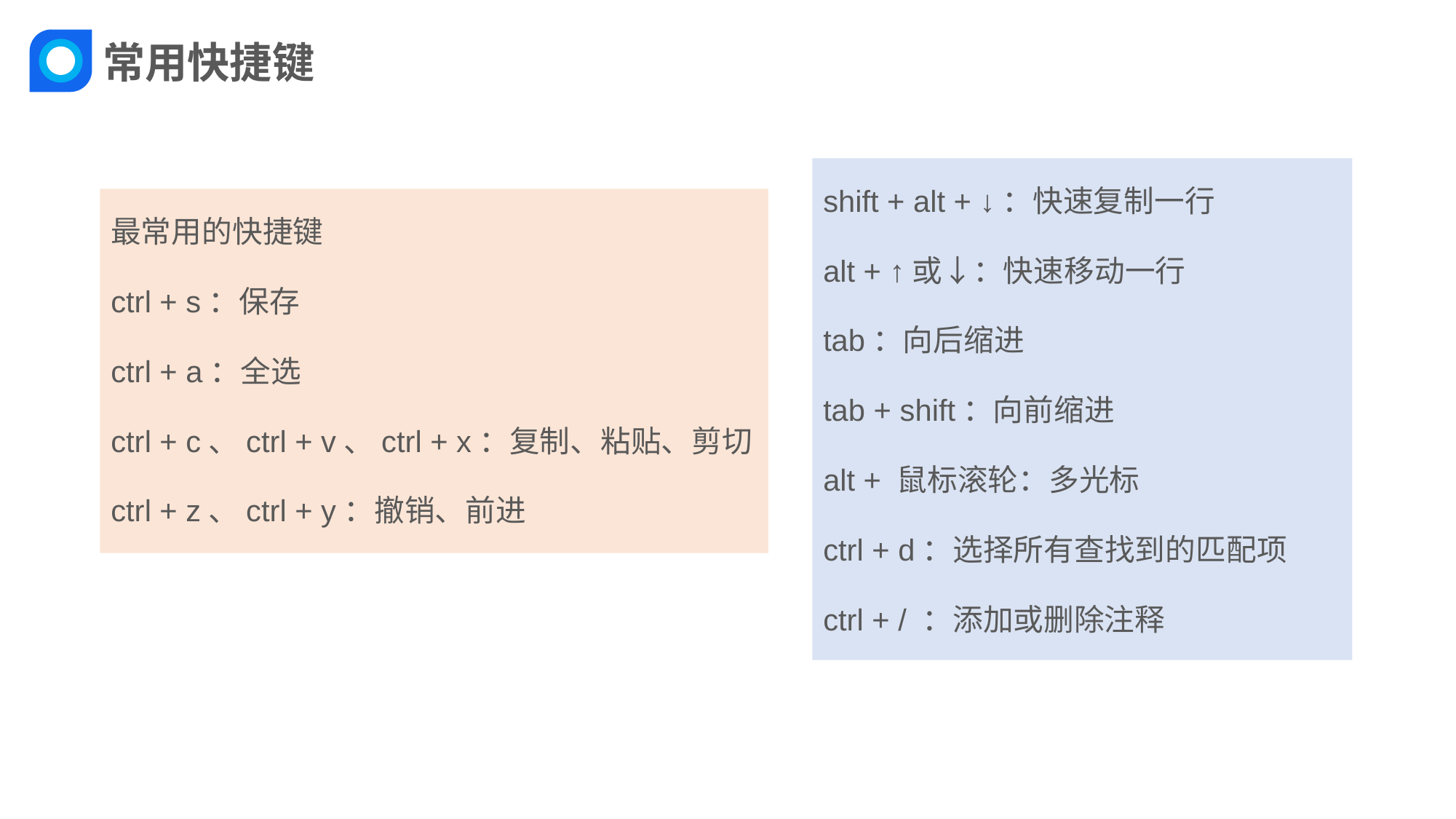

常用快捷键
shift + alt + ↓：快速复制一行
alt + ↑或↓：快速移动一行
tab：向后缩进
tab + shift：向前缩进
alt + 鼠标滚轮：多光标
ctrl + d：选择所有查找到的匹配项
ctrl + / ：添加或删除注释

最常用的快捷键
ctrl + s：保存
ctrl + a：全选
ctrl + c、ctrl + v、ctrl + x：复制、粘贴、剪切
ctrl + z、ctrl + y：撤销、前进